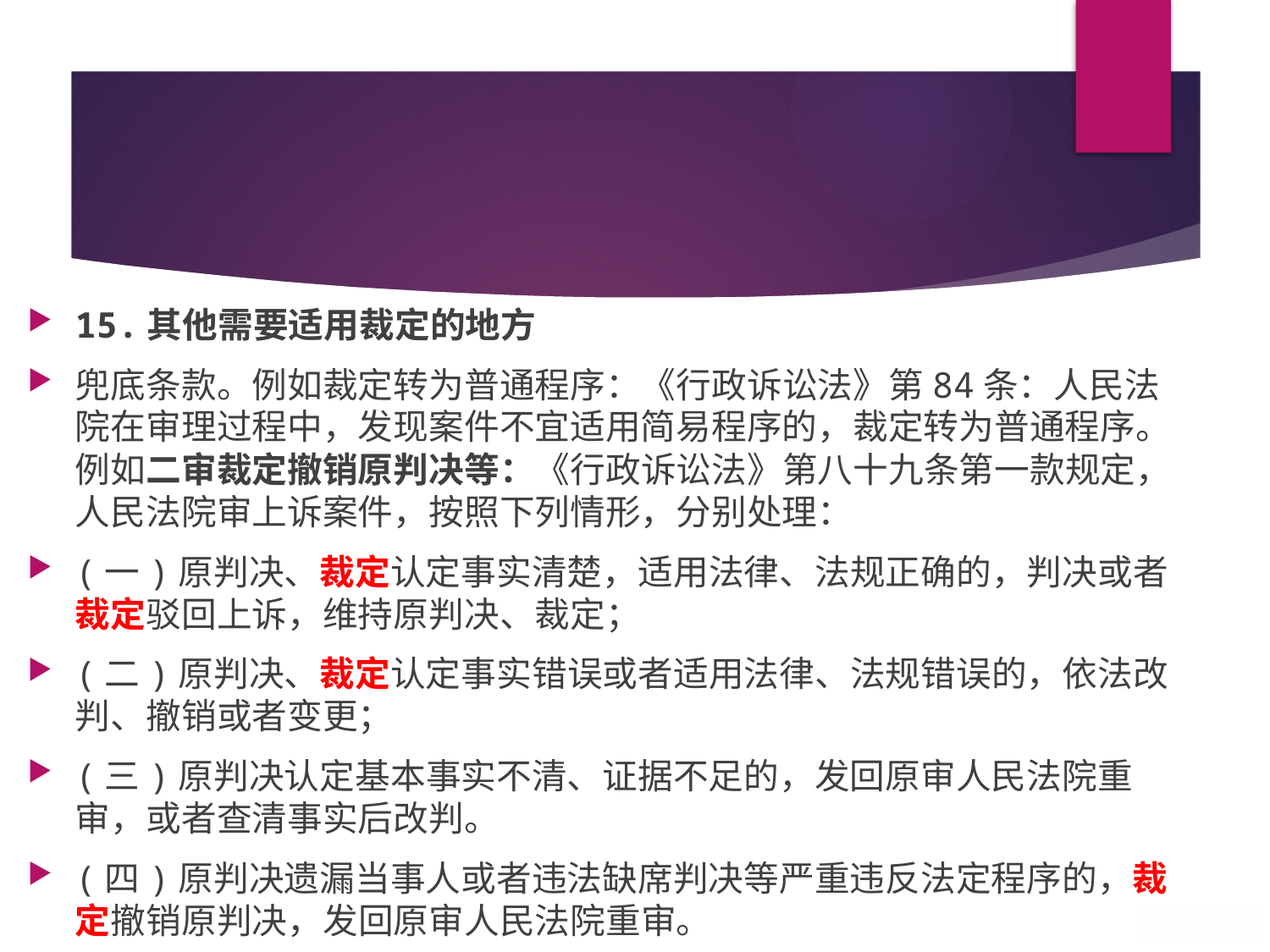

#
15.其他需要适用裁定的地方
兜底条款。例如裁定转为普通程序：《行政诉讼法》第84条：人民法院在审理过程中，发现案件不宜适用简易程序的，裁定转为普通程序。例如二审裁定撤销原判决等：《行政诉讼法》第八十九条第一款规定，人民法院审上诉案件，按照下列情形，分别处理：
(一)原判决、裁定认定事实清楚，适用法律、法规正确的，判决或者裁定驳回上诉，维持原判决、裁定；
(二)原判决、裁定认定事实错误或者适用法律、法规错误的，依法改判、撤销或者变更；
(三)原判决认定基本事实不清、证据不足的，发回原审人民法院重审，或者查清事实后改判。
(四)原判决遗漏当事人或者违法缺席判决等严重违反法定程序的，裁定撤销原判决，发回原审人民法院重审。